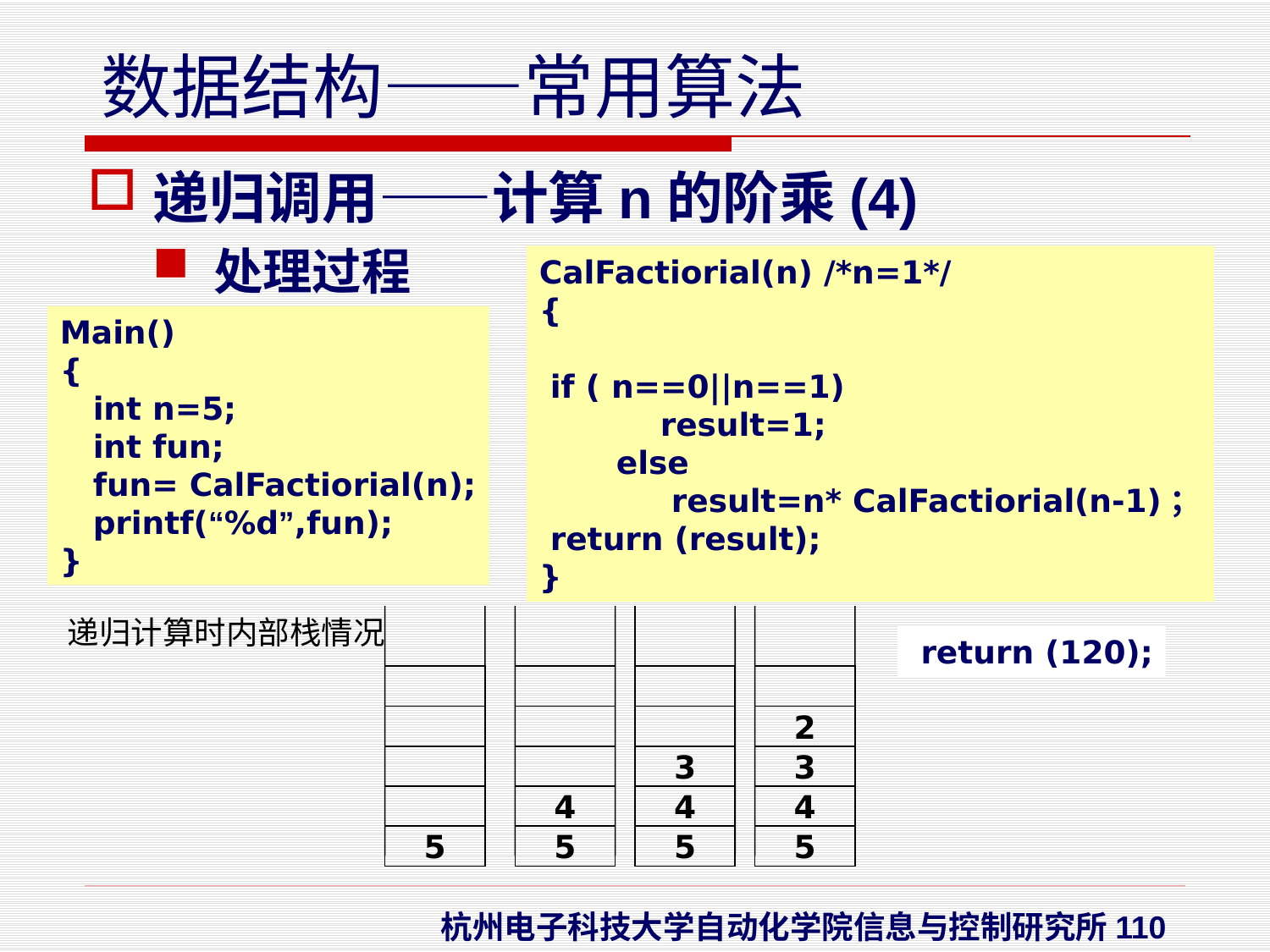

递归调用——计算n的阶乘(4)
处理过程
CalFactiorial(n) /*n=5*/
{

 if ( n==0||n==1)
           result=1;
       else
            result=n* CalFactiorial(n-1)；
 return (result);
}
CalFactiorial(n) /*n=4*/
{

 if ( n==0||n==1)
           result=1;
       else
            result=n* CalFactiorial(n-1)；
 return (result);
}
CalFactiorial(n) /*n=3*/
{

 if ( n==0||n==1)
           result=1;
       else
            result=n* CalFactiorial(n-1)；
 return (result);
}
CalFactiorial(n) /*n=2*/
{

 if ( n==0||n==1)
           result=1;
       else
            result=n* CalFactiorial(n-1)；
 return (result);
}
CalFactiorial(n) /*n=1*/
{

 if ( n==0||n==1)
           result=1;
       else
            result=n* CalFactiorial(n-1)；
 return (result);
}
Main()
{
   int n=5;
   int fun;
   fun= CalFactiorial(n);
   printf(“%d”,fun);
}

递归计算时内部栈情况

5

4
5

3
4
5

2
3
4
5
return (2);
return (6);
return (24);
return (1);
return (120);